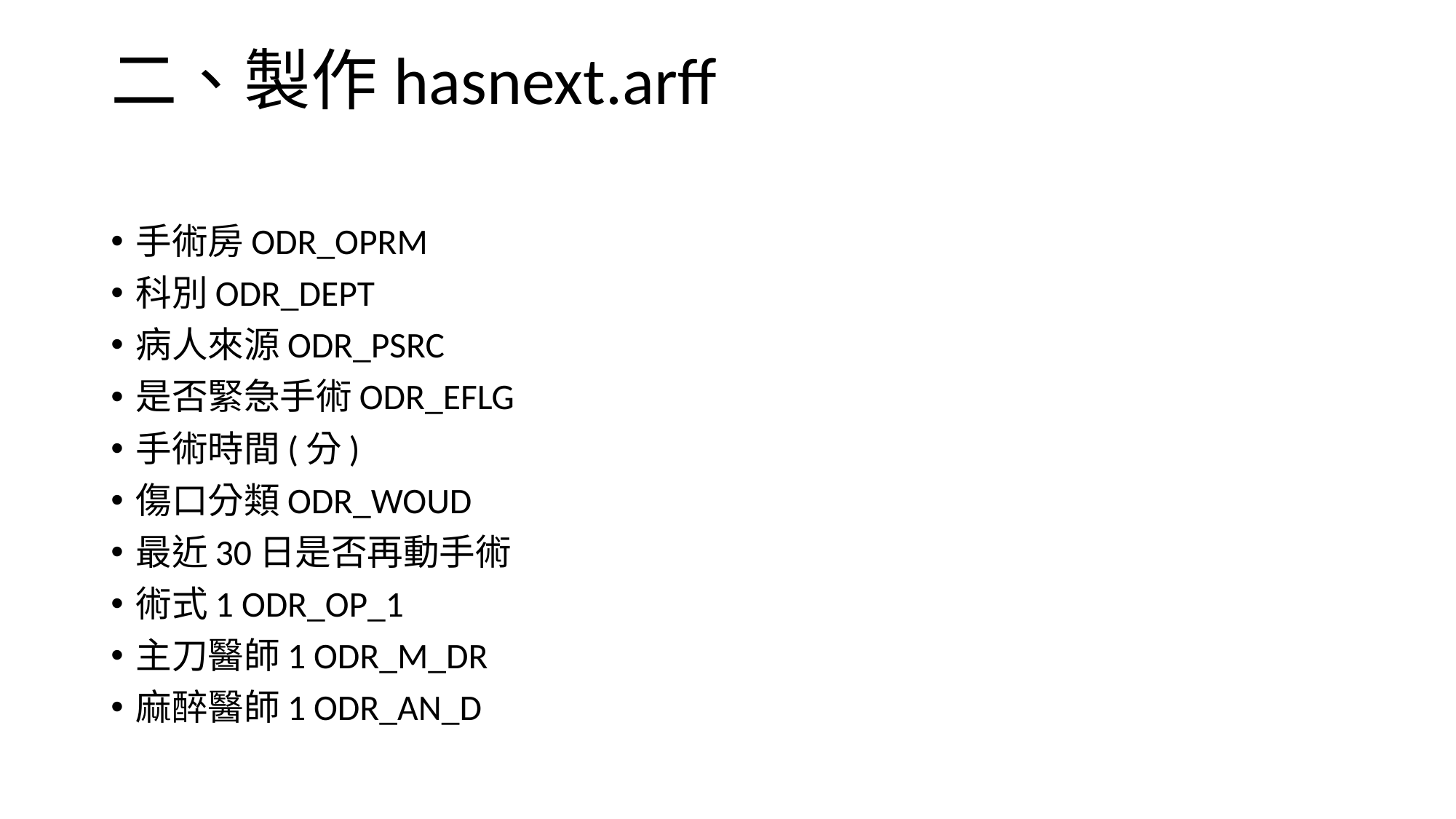

# 二、製作hasnext.arff
手術房ODR_OPRM
科別ODR_DEPT
病人來源ODR_PSRC
是否緊急手術ODR_EFLG
手術時間(分)
傷口分類ODR_WOUD
最近30日是否再動手術
術式1 ODR_OP_1
主刀醫師1 ODR_M_DR
麻醉醫師1 ODR_AN_D